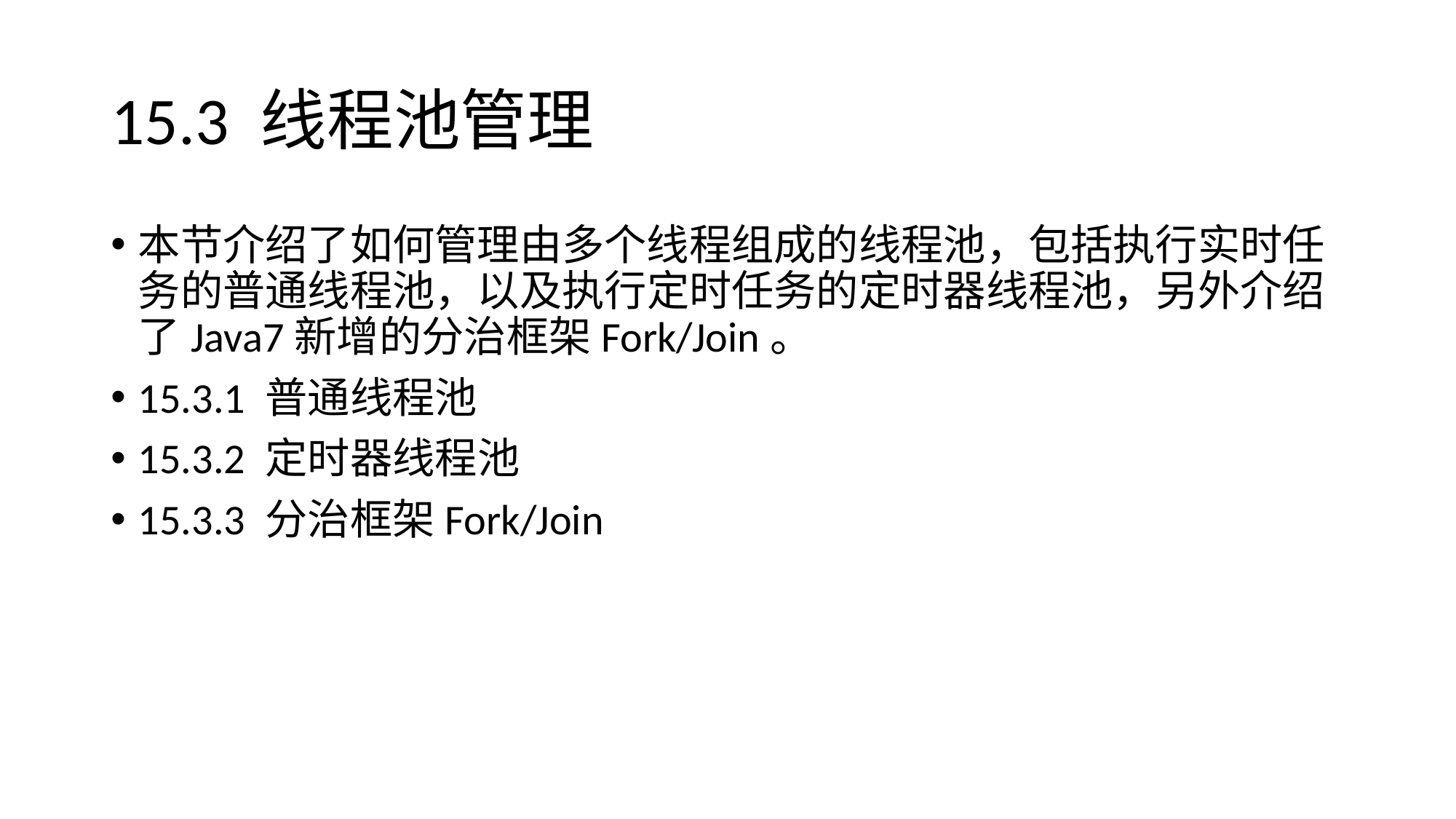

# 15.3 线程池管理
本节介绍了如何管理由多个线程组成的线程池，包括执行实时任务的普通线程池，以及执行定时任务的定时器线程池，另外介绍了Java7新增的分治框架Fork/Join。
15.3.1 普通线程池
15.3.2 定时器线程池
15.3.3 分治框架Fork/Join